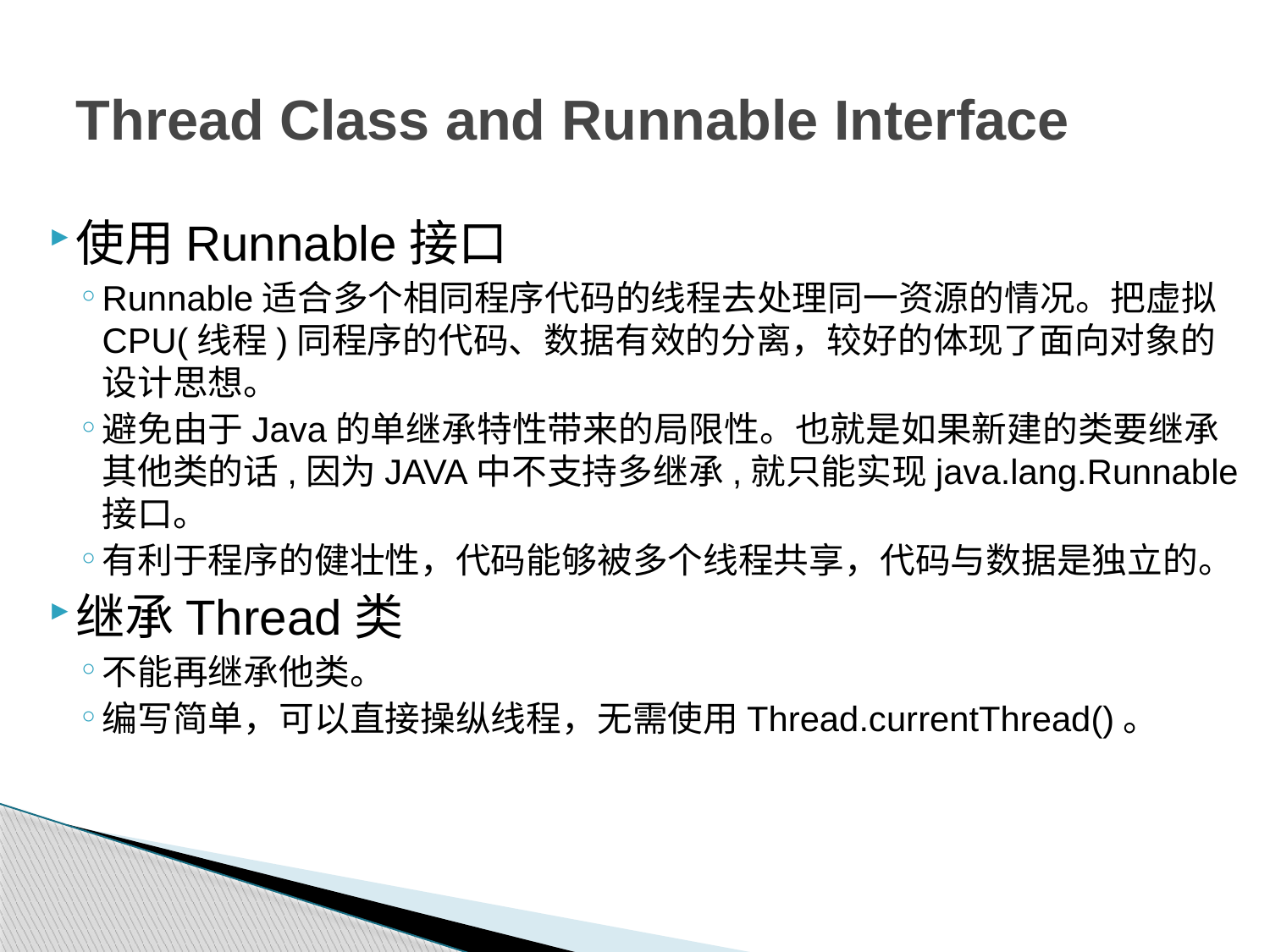

# Thread Class and Runnable Interface
使用Runnable接口
Runnable适合多个相同程序代码的线程去处理同一资源的情况。把虚拟CPU(线程)同程序的代码、数据有效的分离，较好的体现了面向对象的设计思想。
避免由于Java的单继承特性带来的局限性。也就是如果新建的类要继承其他类的话,因为JAVA中不支持多继承,就只能实现java.lang.Runnable接口。
有利于程序的健壮性，代码能够被多个线程共享，代码与数据是独立的。
继承Thread类
不能再继承他类。
编写简单，可以直接操纵线程，无需使用Thread.currentThread()。